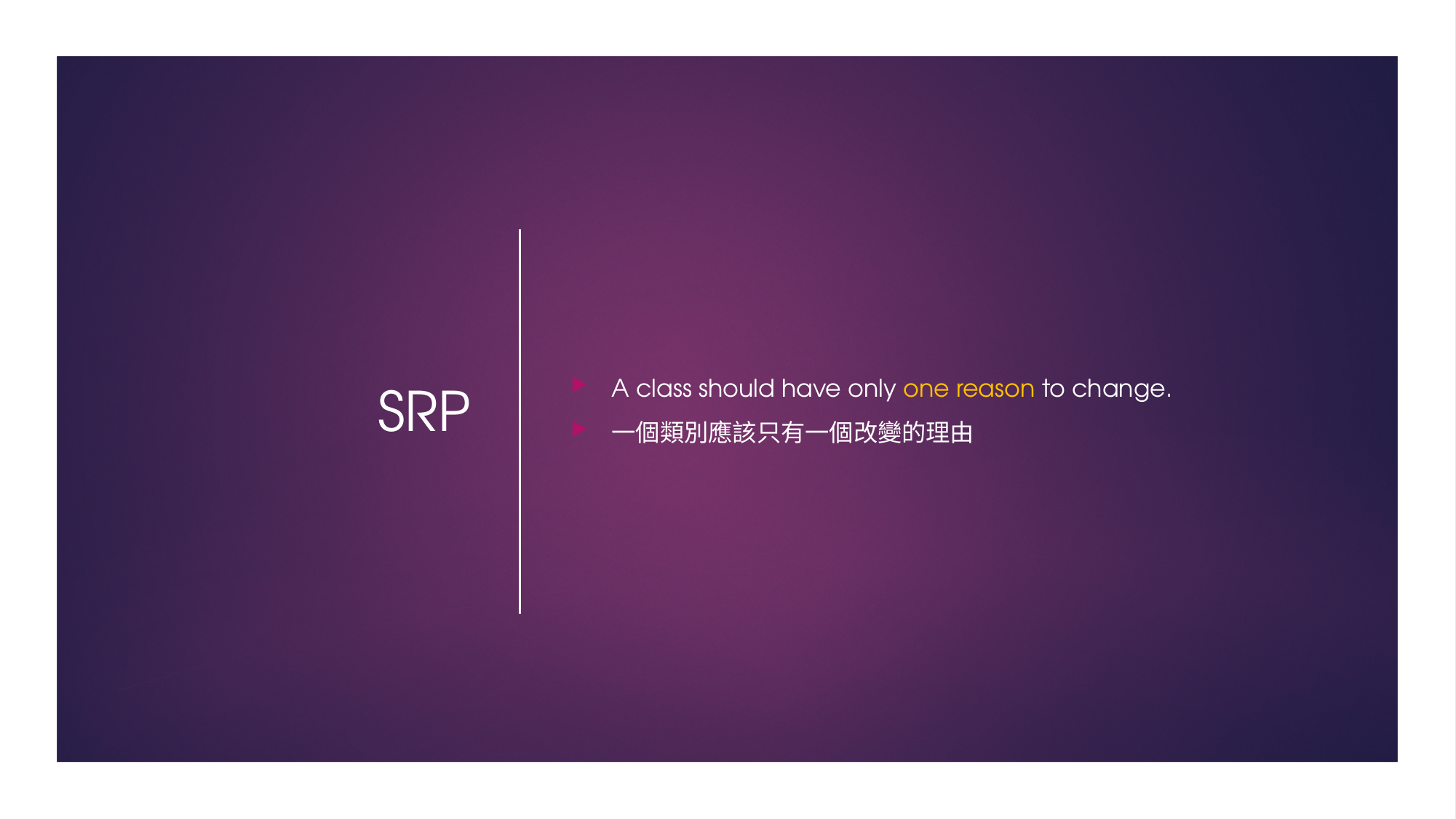

# SRP
A class should have only one reason to change.
一個類別應該只有一個改變的理由